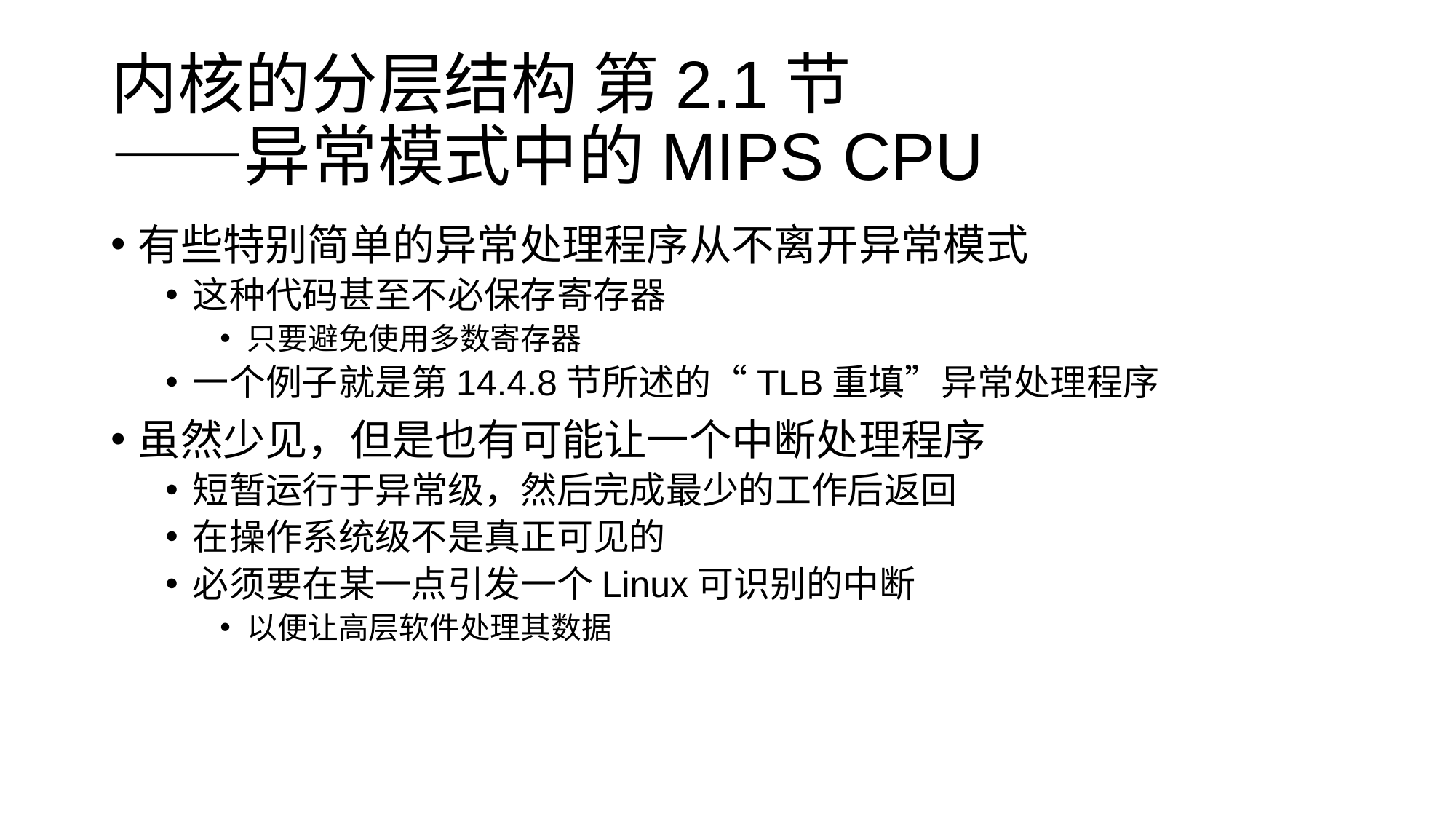

# 内核的分层结构 第2.1节 ——异常模式中的MIPS CPU
有些特别简单的异常处理程序从不离开异常模式
这种代码甚至不必保存寄存器
只要避免使用多数寄存器
一个例子就是第14.4.8节所述的“TLB重填”异常处理程序
虽然少见，但是也有可能让一个中断处理程序
短暂运行于异常级，然后完成最少的工作后返回
在操作系统级不是真正可见的
必须要在某一点引发一个Linux可识别的中断
以便让高层软件处理其数据